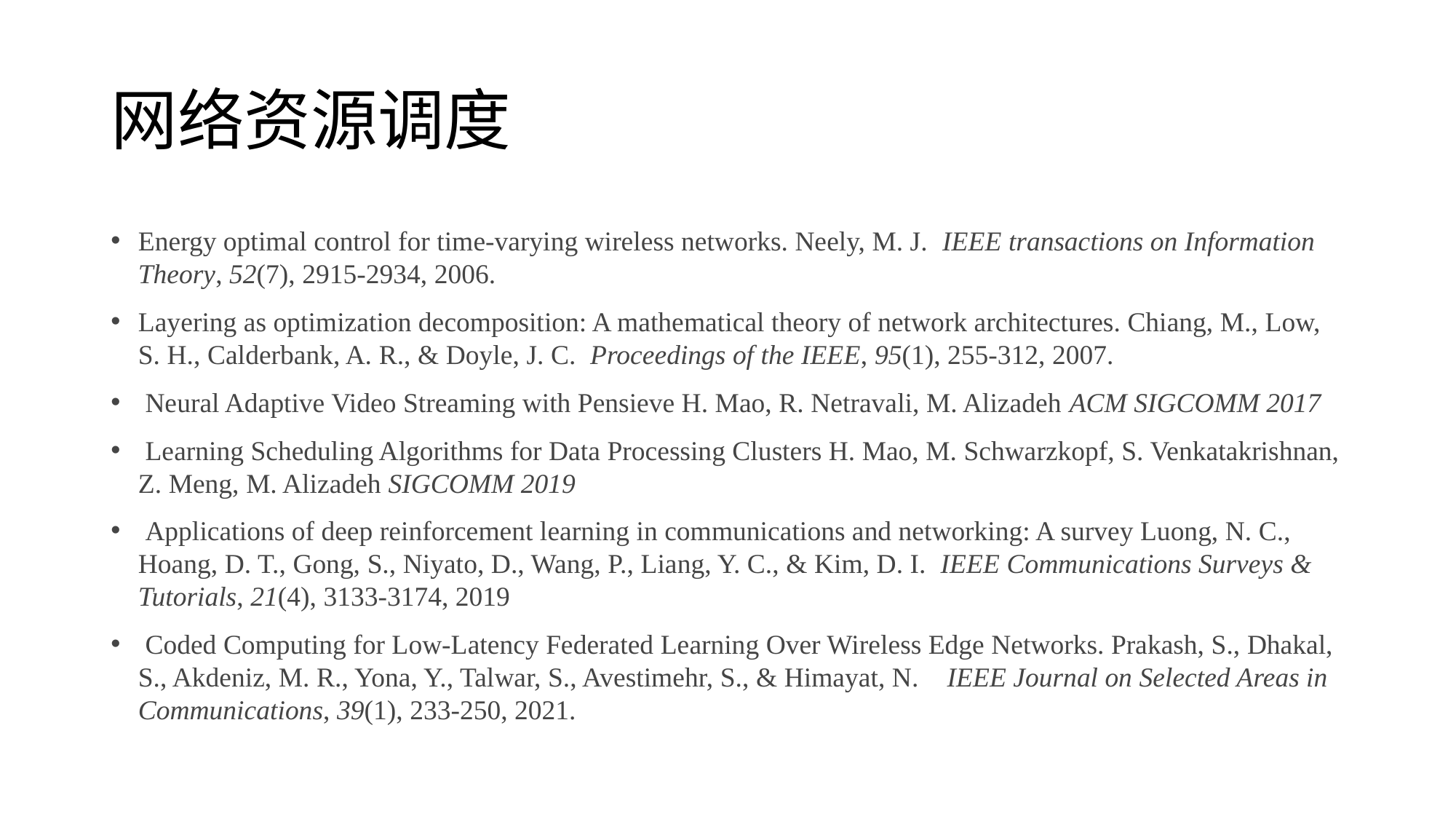

# 网络资源调度
Energy optimal control for time-varying wireless networks. Neely, M. J.  IEEE transactions on Information Theory, 52(7), 2915-2934, 2006.
Layering as optimization decomposition: A mathematical theory of network architectures. Chiang, M., Low, S. H., Calderbank, A. R., & Doyle, J. C.  Proceedings of the IEEE, 95(1), 255-312, 2007.
 Neural Adaptive Video Streaming with Pensieve H. Mao, R. Netravali, M. Alizadeh ACM SIGCOMM 2017
 Learning Scheduling Algorithms for Data Processing Clusters H. Mao, M. Schwarzkopf, S. Venkatakrishnan, Z. Meng, M. Alizadeh SIGCOMM 2019
 Applications of deep reinforcement learning in communications and networking: A survey Luong, N. C., Hoang, D. T., Gong, S., Niyato, D., Wang, P., Liang, Y. C., & Kim, D. I.  IEEE Communications Surveys & Tutorials, 21(4), 3133-3174, 2019
 Coded Computing for Low-Latency Federated Learning Over Wireless Edge Networks. Prakash, S., Dhakal, S., Akdeniz, M. R., Yona, Y., Talwar, S., Avestimehr, S., & Himayat, N.    IEEE Journal on Selected Areas in Communications, 39(1), 233-250, 2021.